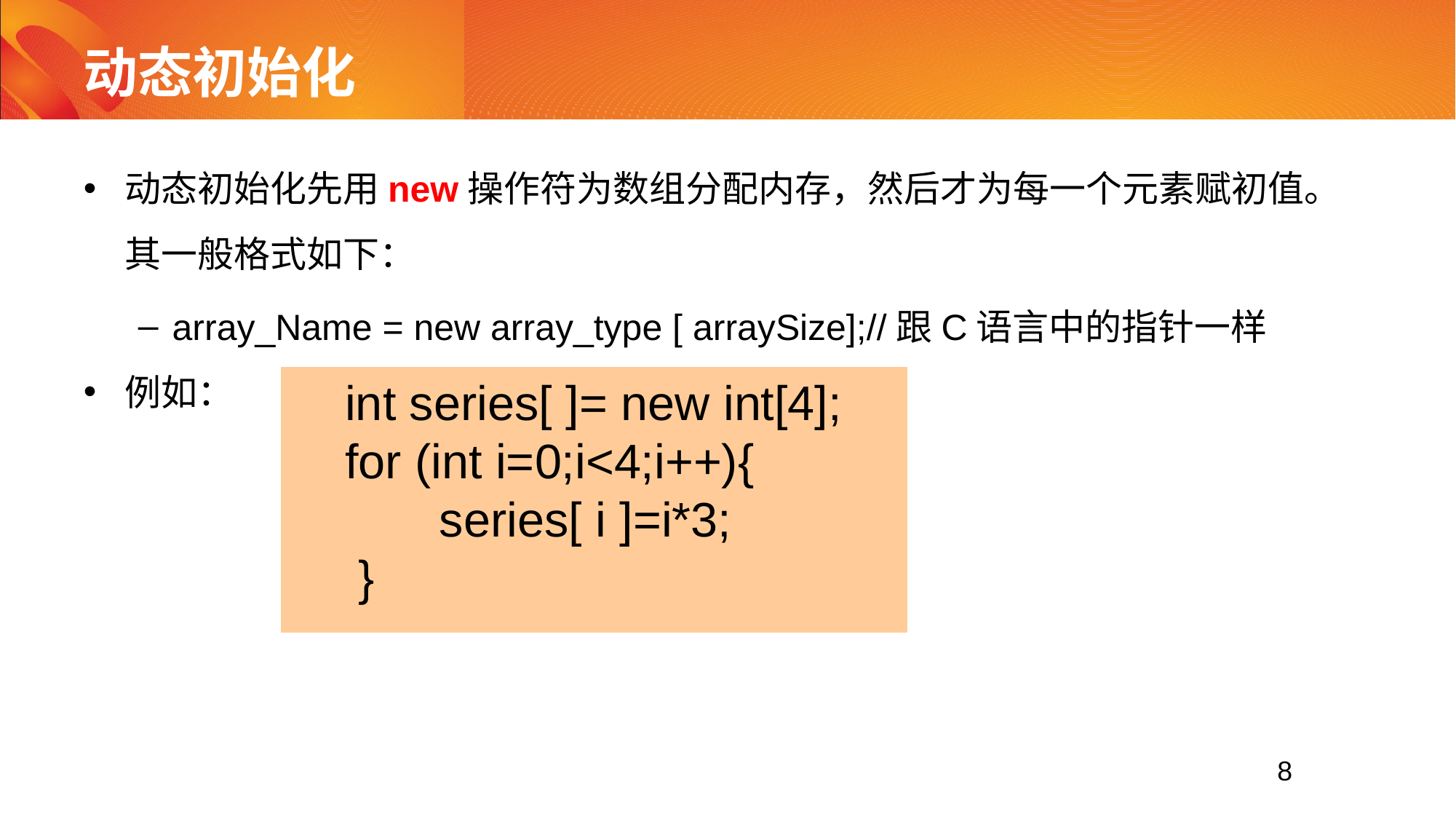

# 动态初始化
动态初始化先用new操作符为数组分配内存，然后才为每一个元素赋初值。其一般格式如下：
array_Name = new array_type [ arraySize];//跟C语言中的指针一样
例如：

    int series[ ]= new int[4];
    for (int i=0;i<4;i++){
           series[ i ]=i*3;
     }